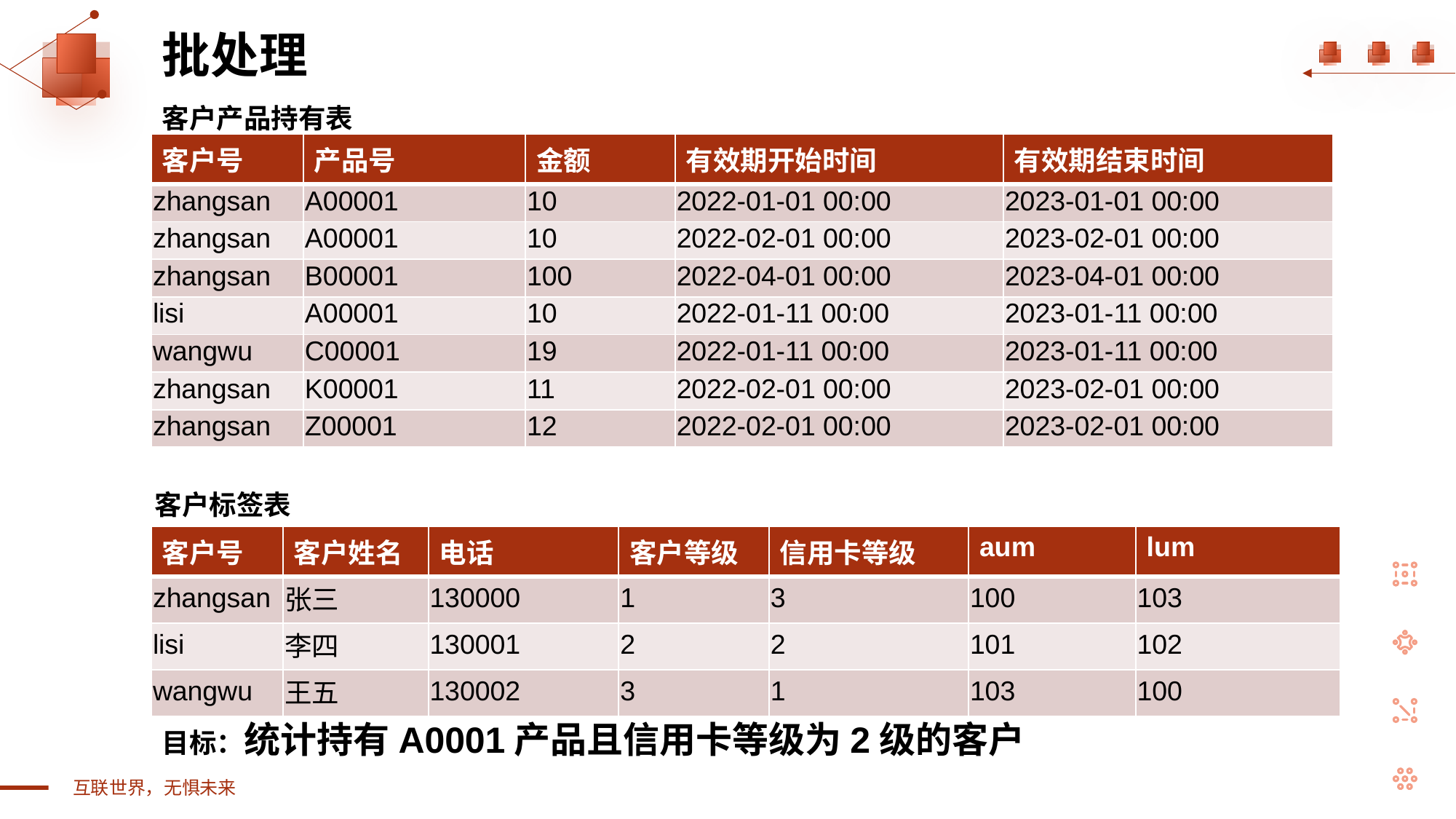

批处理
客户产品持有表
| 客户号 | 产品号 | 金额 | 有效期开始时间 | 有效期结束时间 |
| --- | --- | --- | --- | --- |
| zhangsan | A00001 | 10 | 2022-01-01 00:00 | 2023-01-01 00:00 |
| zhangsan | A00001 | 10 | 2022-02-01 00:00 | 2023-02-01 00:00 |
| zhangsan | B00001 | 100 | 2022-04-01 00:00 | 2023-04-01 00:00 |
| lisi | A00001 | 10 | 2022-01-11 00:00 | 2023-01-11 00:00 |
| wangwu | C00001 | 19 | 2022-01-11 00:00 | 2023-01-11 00:00 |
| zhangsan | K00001 | 11 | 2022-02-01 00:00 | 2023-02-01 00:00 |
| zhangsan | Z00001 | 12 | 2022-02-01 00:00 | 2023-02-01 00:00 |
客户标签表
| 客户号 | 客户姓名 | 电话 | 客户等级 | 信用卡等级 | aum | lum |
| --- | --- | --- | --- | --- | --- | --- |
| zhangsan | 张三 | 130000 | 1 | 3 | 100 | 103 |
| lisi | 李四 | 130001 | 2 | 2 | 101 | 102 |
| wangwu | 王五 | 130002 | 3 | 1 | 103 | 100 |
目标：统计持有A0001产品且信用卡等级为2级的客户